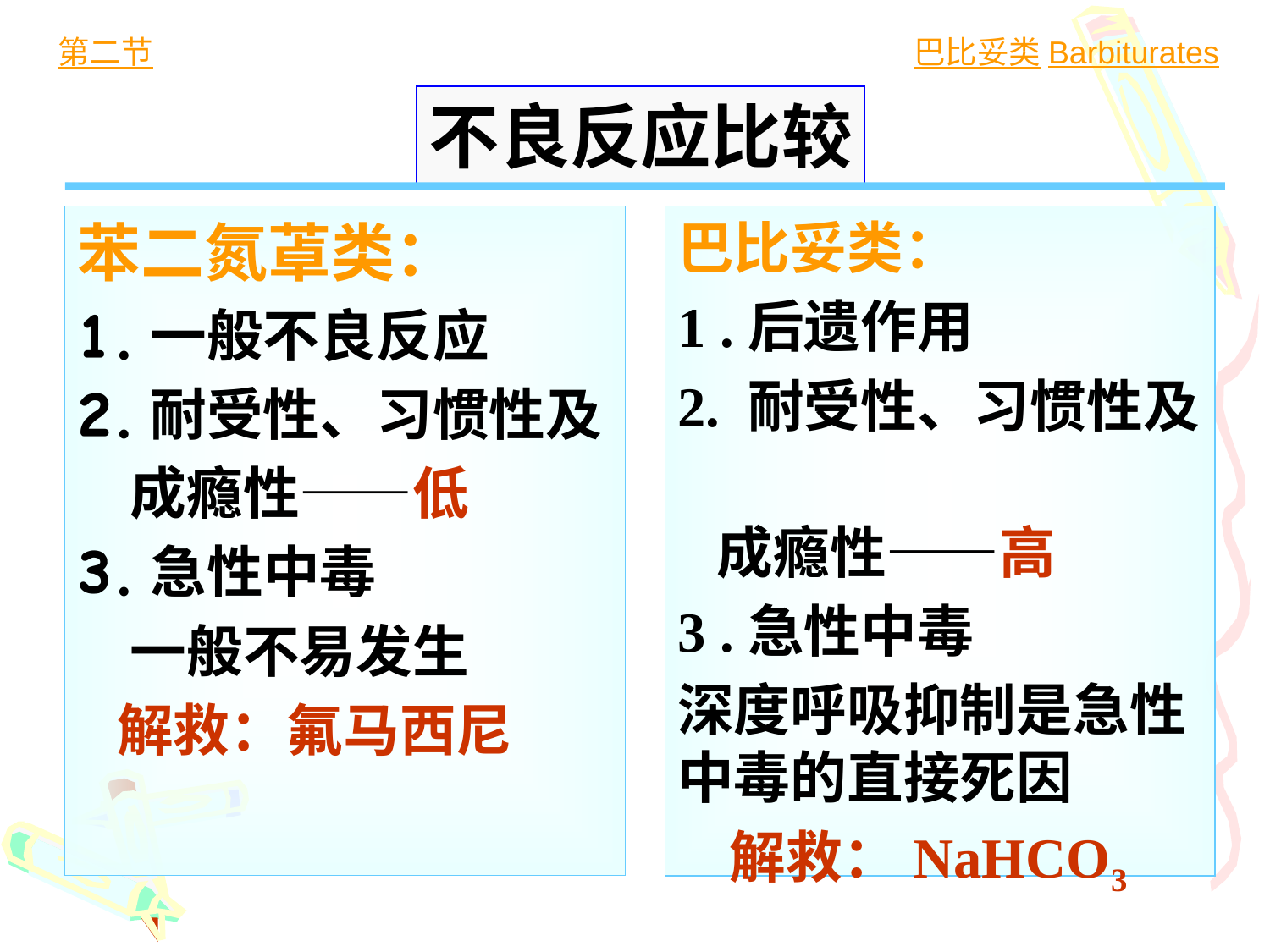

第二节
巴比妥类Barbiturates
不良反应比较

苯二氮䓬类：
1.一般不良反应
2.耐受性、习惯性及
   成瘾性——低
3.急性中毒
   一般不易发生
  解救：氟马西尼
巴比妥类：
1 .后遗作用
2. 耐受性、习惯性及
  成瘾性——高
3 .急性中毒
深度呼吸抑制是急性中毒的直接死因
   解救：NaHCO3